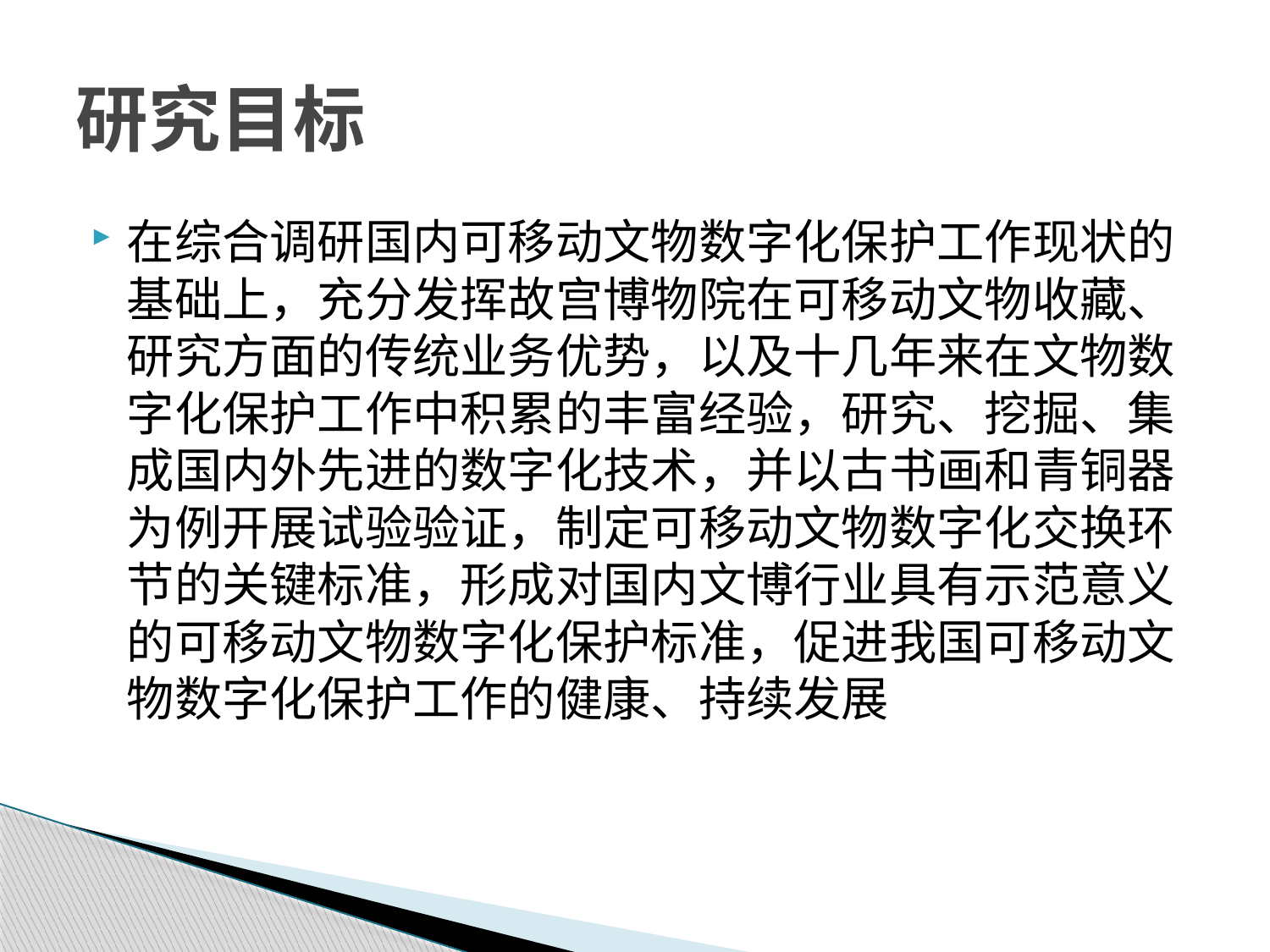

# 研究目标
在综合调研国内可移动文物数字化保护工作现状的基础上，充分发挥故宫博物院在可移动文物收藏、研究方面的传统业务优势，以及十几年来在文物数字化保护工作中积累的丰富经验，研究、挖掘、集成国内外先进的数字化技术，并以古书画和青铜器为例开展试验验证，制定可移动文物数字化交换环节的关键标准，形成对国内文博行业具有示范意义的可移动文物数字化保护标准，促进我国可移动文物数字化保护工作的健康、持续发展